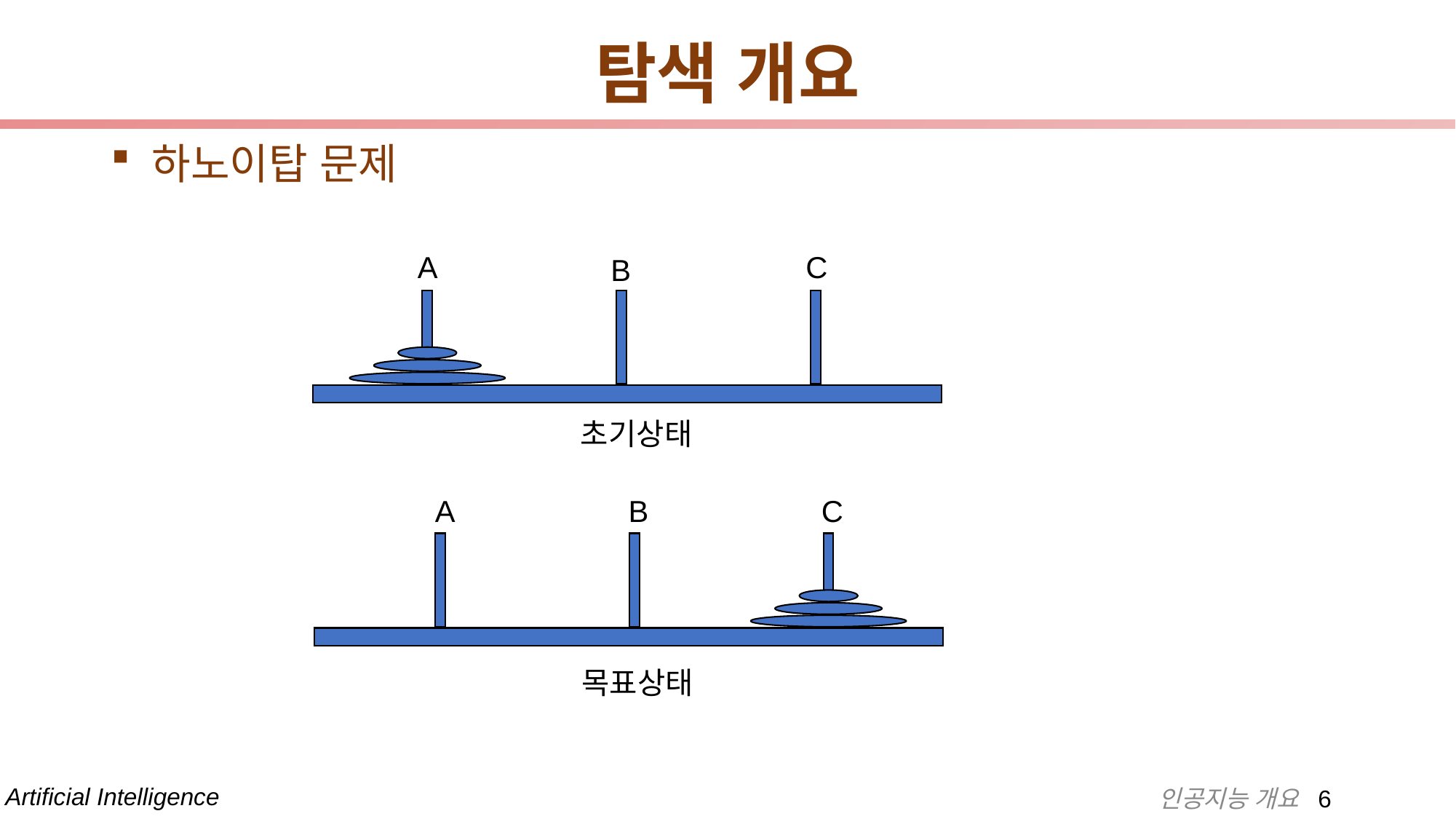

# 탐색 개요
하노이탑 문제
A
C
B

초기상태
A
B
C

목표상태